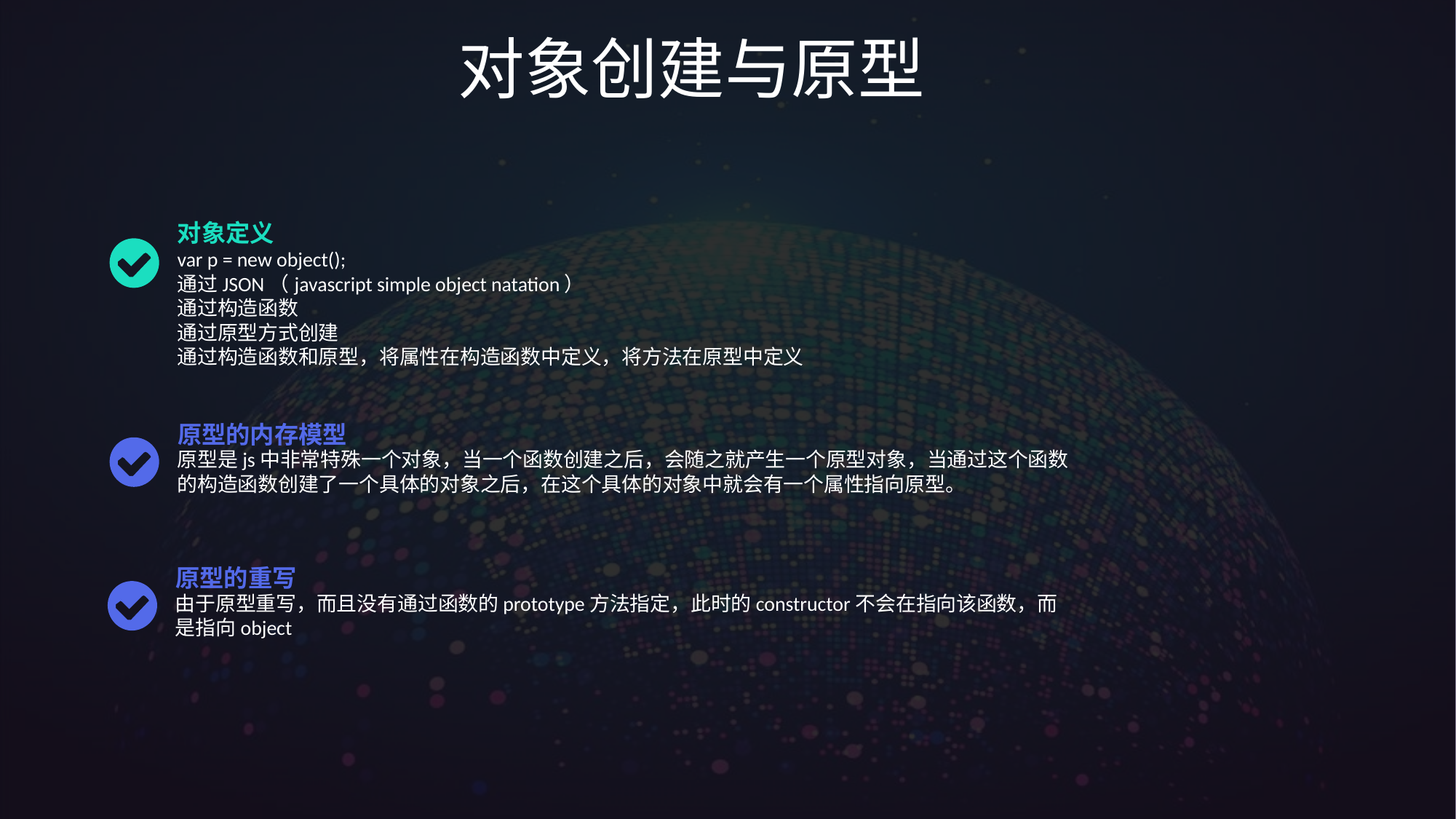

对象创建与原型
对象定义
var p = new object();
通过JSON（javascript simple object natation）
通过构造函数
通过原型方式创建
通过构造函数和原型，将属性在构造函数中定义，将方法在原型中定义

原型的内存模型
原型是js中非常特殊一个对象，当一个函数创建之后，会随之就产生一个原型对象，当通过这个函数的构造函数创建了一个具体的对象之后，在这个具体的对象中就会有一个属性指向原型。

原型的重写
由于原型重写，而且没有通过函数的prototype方法指定，此时的constructor不会在指向该函数，而是指向object

14